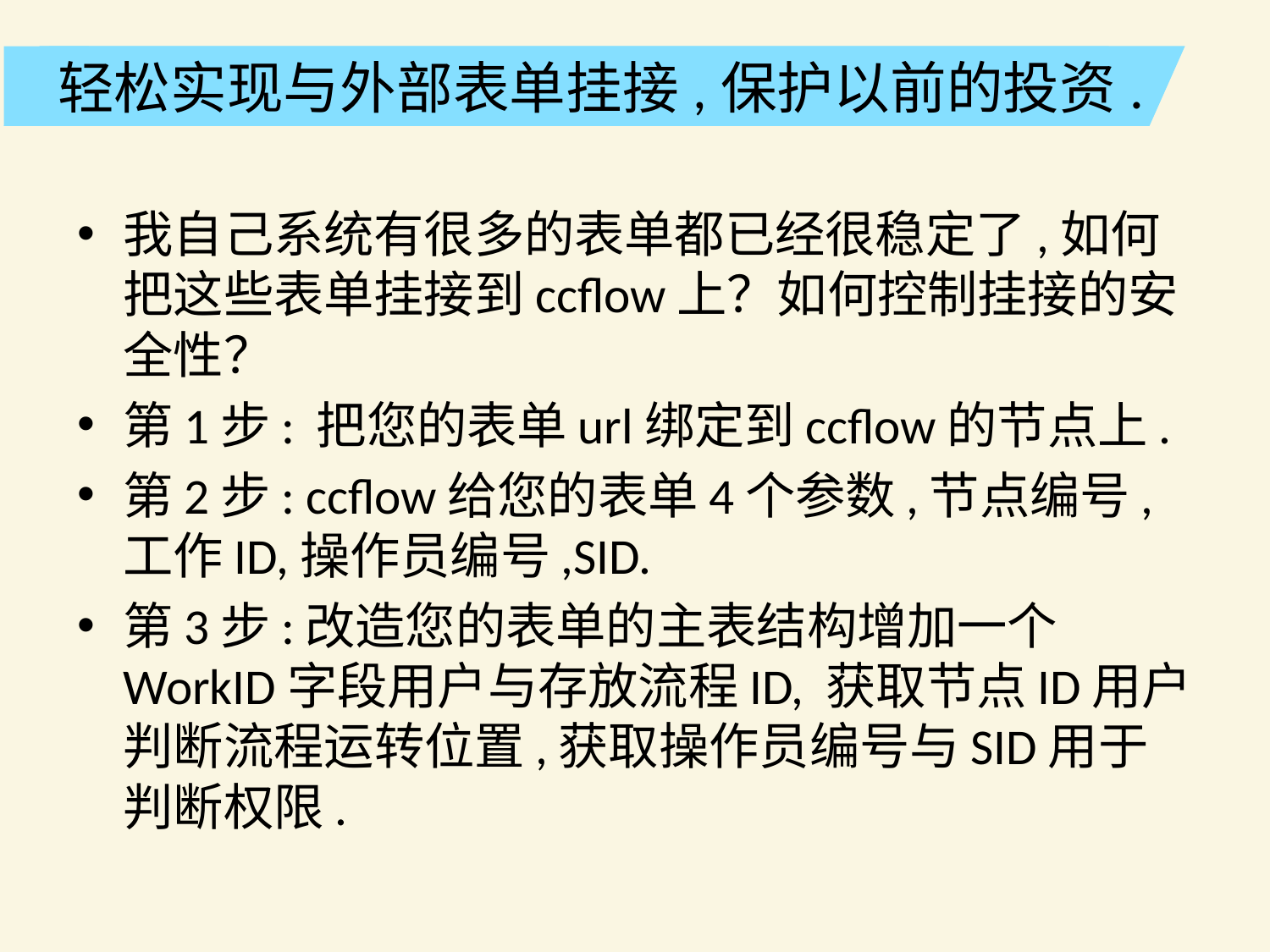

轻松实现与外部表单挂接,保护以前的投资.
我自己系统有很多的表单都已经很稳定了,如何把这些表单挂接到ccflow上？如何控制挂接的安全性？
第1步: 把您的表单url绑定到ccflow的节点上.
第2步: ccflow给您的表单4个参数,节点编号,工作ID,操作员编号,SID.
第3步:改造您的表单的主表结构增加一个WorkID字段用户与存放流程ID, 获取节点ID用户判断流程运转位置,获取操作员编号与SID用于判断权限.